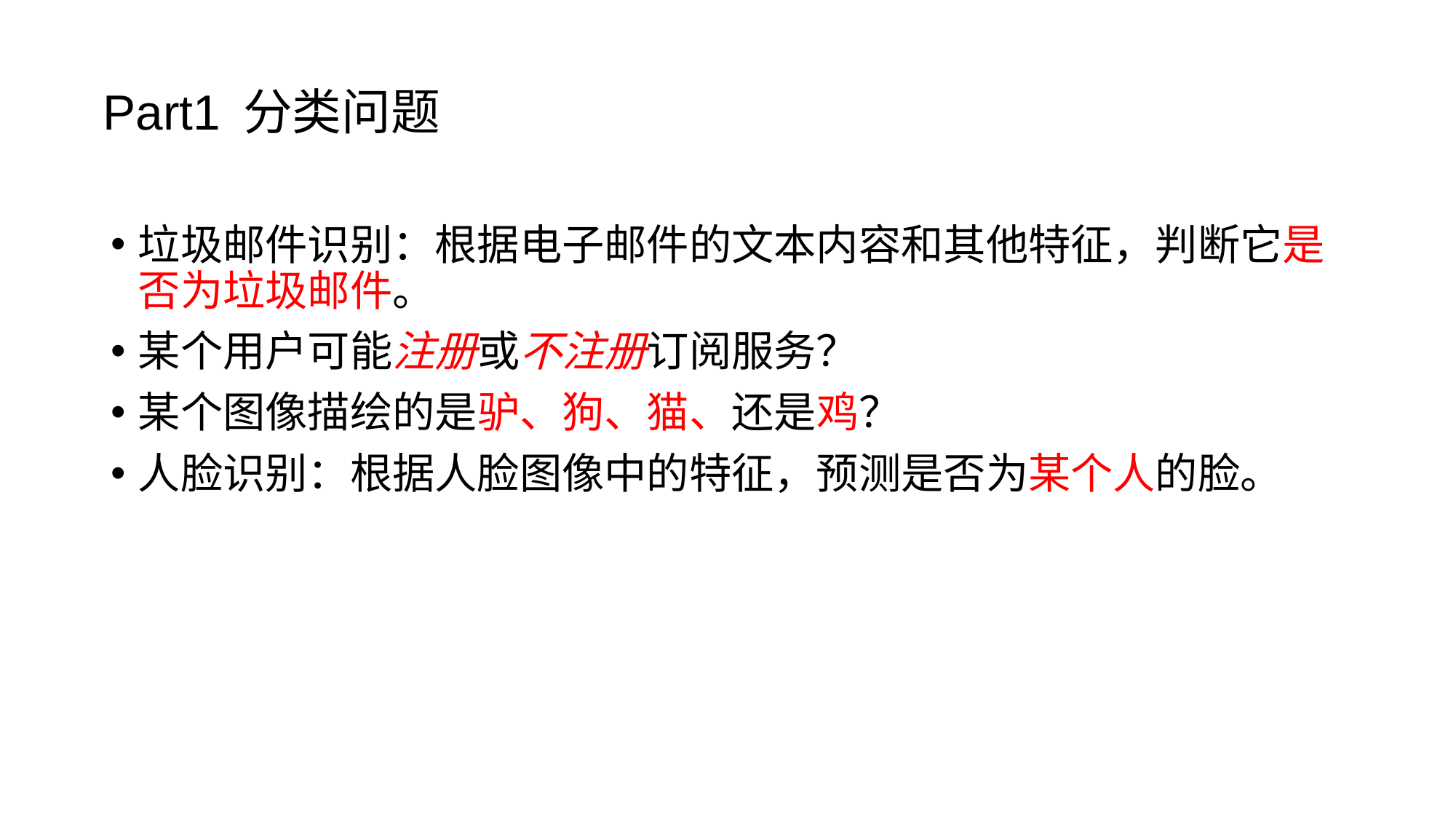

Part1 分类问题
垃圾邮件识别：根据电子邮件的文本内容和其他特征，判断它是否为垃圾邮件。
某个用户可能注册或不注册订阅服务？
某个图像描绘的是驴、狗、猫、还是鸡？
人脸识别：根据人脸图像中的特征，预测是否为某个人的脸。